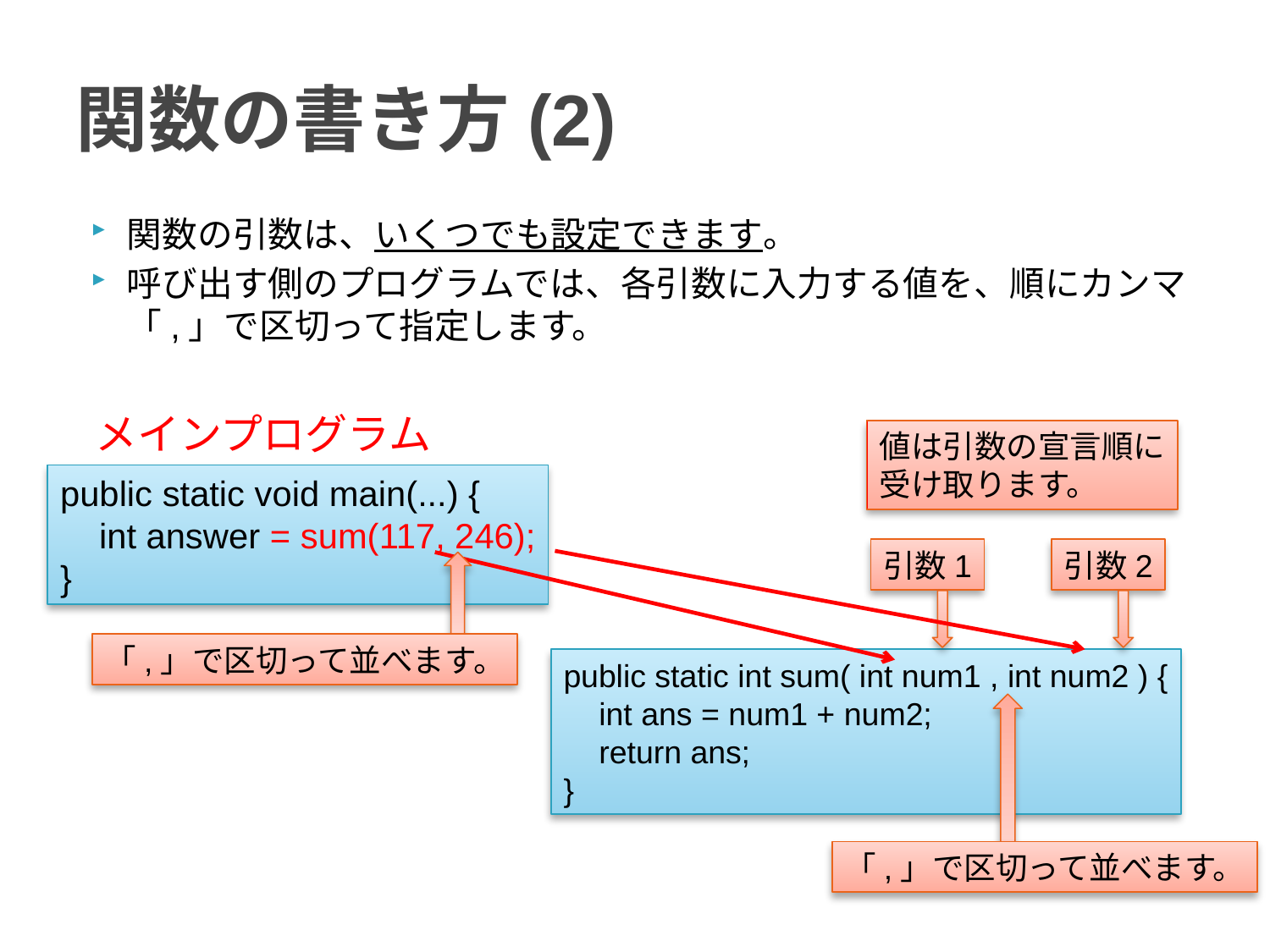

# 関数の書き方(2)
関数の引数は、いくつでも設定できます。
呼び出す側のプログラムでは、各引数に入力する値を、順にカンマ「,」で区切って指定します。

メインプログラム
値は引数の宣言順に
受け取ります。
public static void main(...) {
    int answer = sum(117, 246);
}
引数1
引数2

「,」で区切って並べます。
public static int sum( int num1 , int num2 ) {
    int ans = num1 + num2;
    return ans;
}

「,」で区切って並べます。